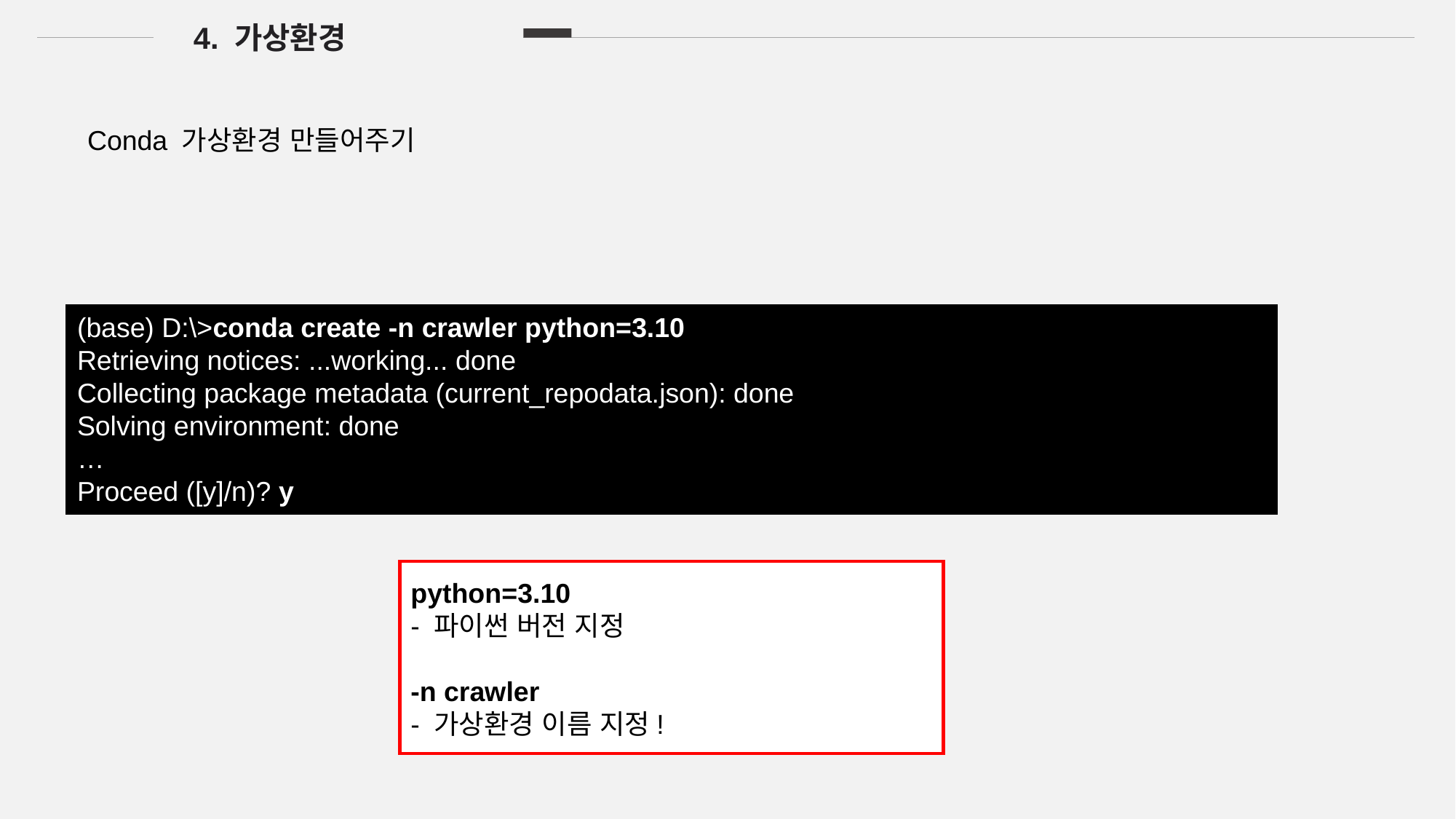

4. 가상환경

Conda 가상환경 만들어주기
(base) D:\>conda create -n crawler python=3.10
Retrieving notices: ...working... done
Collecting package metadata (current_repodata.json): done
Solving environment: done
…
Proceed ([y]/n)? y

python=3.10
- 파이썬 버전 지정

-n crawler
- 가상환경 이름 지정!